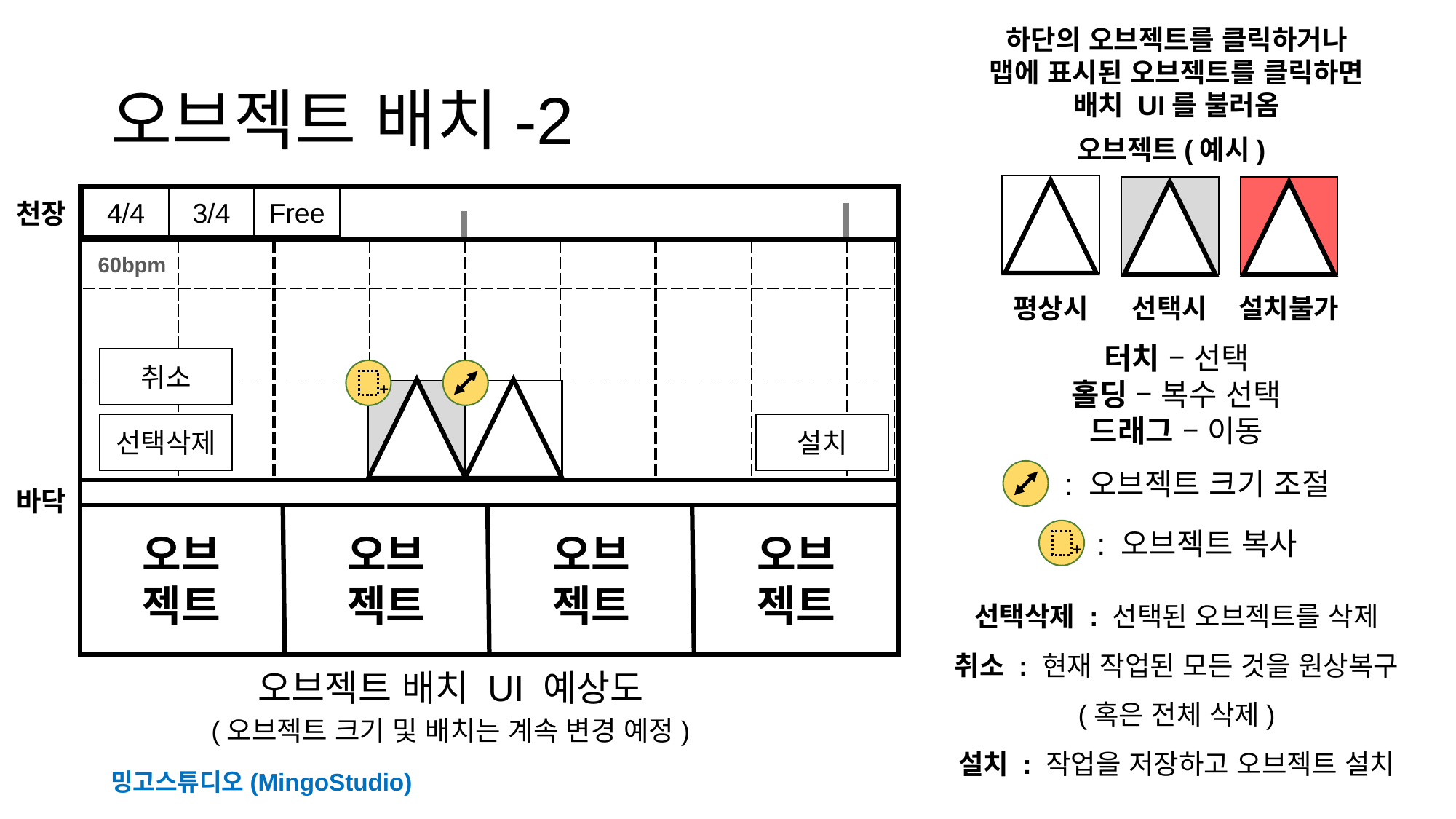

하단의 오브젝트를 클릭하거나
맵에 표시된 오브젝트를 클릭하면
배치 UI를 불러옴
# 오브젝트 배치-2
오브젝트(예시)

평상시
선택시
설치불가
터치 – 선택
홀딩 – 복수 선택
드래그 – 이동
: 오브젝트 크기 조절

: 오브젝트 복사

+
선택삭제 : 선택된 오브젝트를 삭제
취소 : 현재 작업된 모든 것을 원상복구
(혹은 전체 삭제)
설치 : 작업을 저장하고 오브젝트 설치

천장
60bpm
바닥
오브
젝트
오브
젝트
오브
젝트
오브
젝트
4/4
3/4
Free
|  |  |  |  |  |
| --- | --- | --- | --- | --- |
|  |  |  |  |  |
|  |  |  |  |  |
|  |  |  |  |  |
|  |  |  |  |  |
|  |  |  |  |  |
| --- | --- | --- | --- | --- |
|  |  |  |  |  |
|  |  |  |  |  |
|  |  |  |  |  |
|  |  |  |  |  |
|  |  |  |  |  |
| --- | --- | --- | --- | --- |
|  |  |  |  |  |
|  |  |  |  |  |
|  |  |  |  |  |
|  |  |  |  |  |
|  |  |
| --- | --- |
|  |  |
|  |  |
|  |  |
|  |  |
취소

+

선택삭제
설치
오브젝트 배치 UI 예상도
(오브젝트 크기 및 배치는 계속 변경 예정)
밍고스튜디오(MingoStudio)